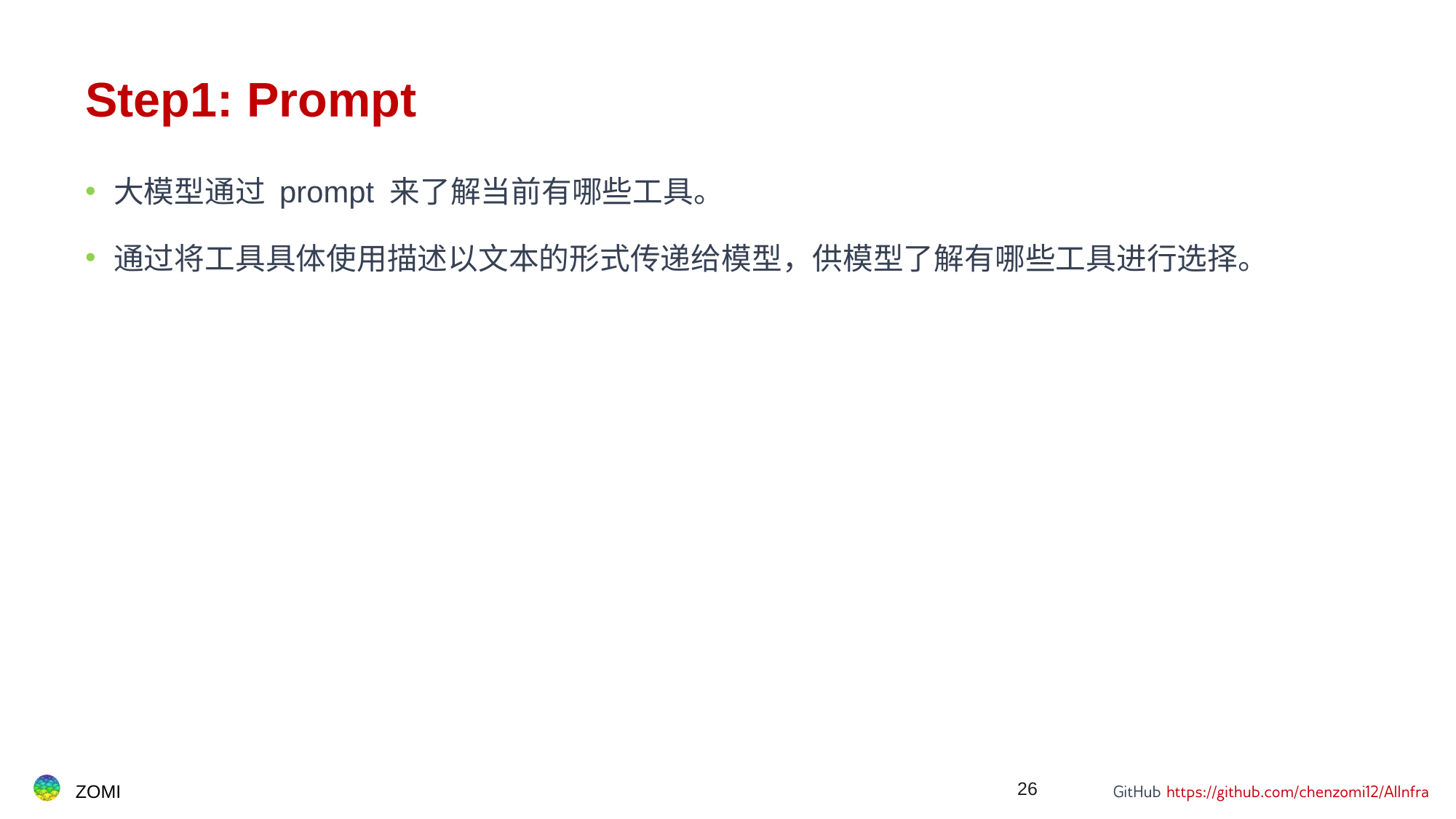

# Step1: Prompt
大模型通过 prompt 来了解当前有哪些工具。
通过将工具具体使用描述以文本的形式传递给模型，供模型了解有哪些工具进行选择。